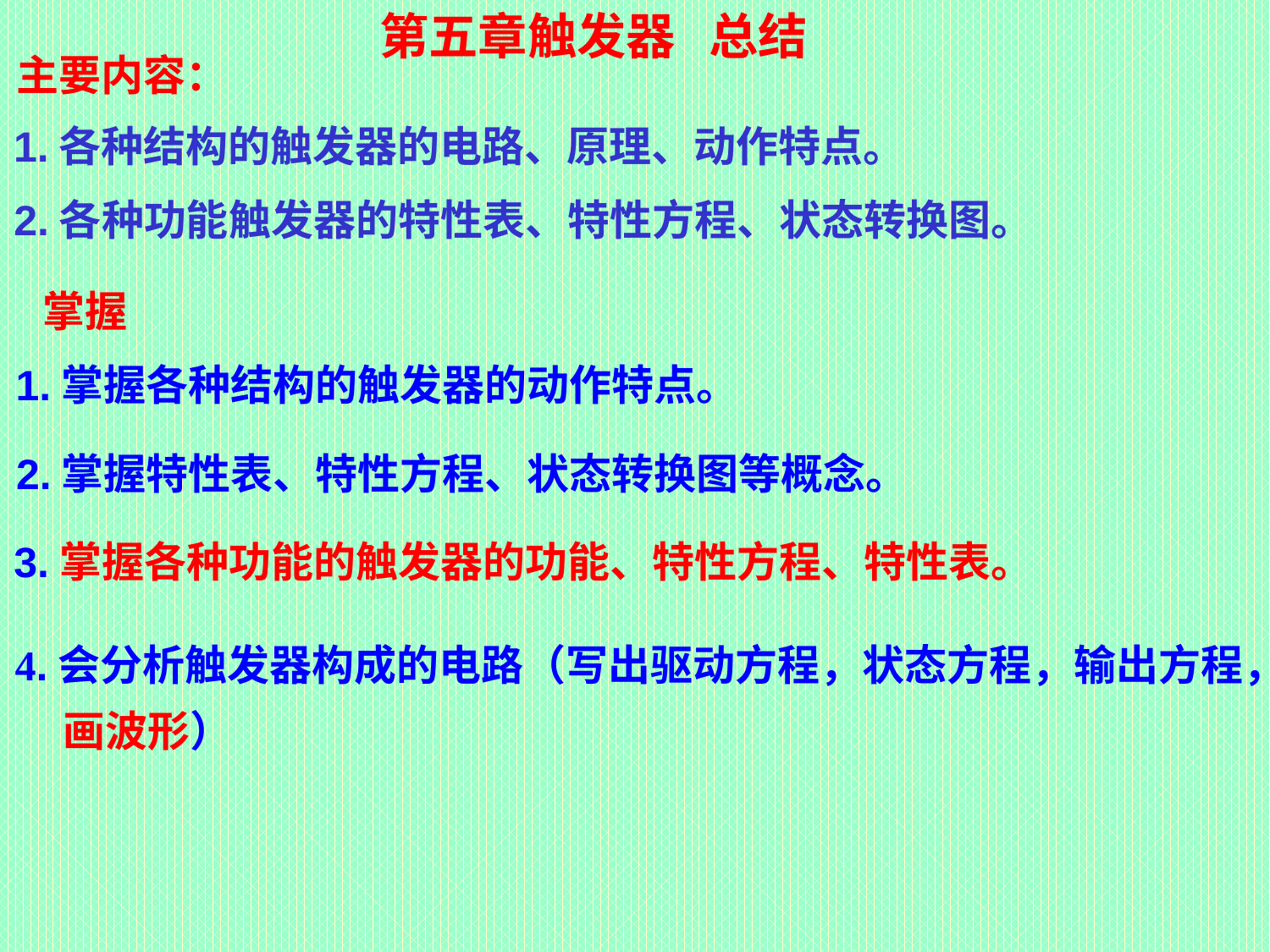

第五章触发器   总结
主要内容：
1.各种结构的触发器的电路、原理、动作特点。
2.各种功能触发器的特性表、特性方程、状态转换图。
掌握
1.掌握各种结构的触发器的动作特点。
2.掌握特性表、特性方程、状态转换图等概念。
3.掌握各种功能的触发器的功能、特性方程、特性表。
4.会分析触发器构成的电路（写出驱动方程，状态方程，输出方程，
    画波形）